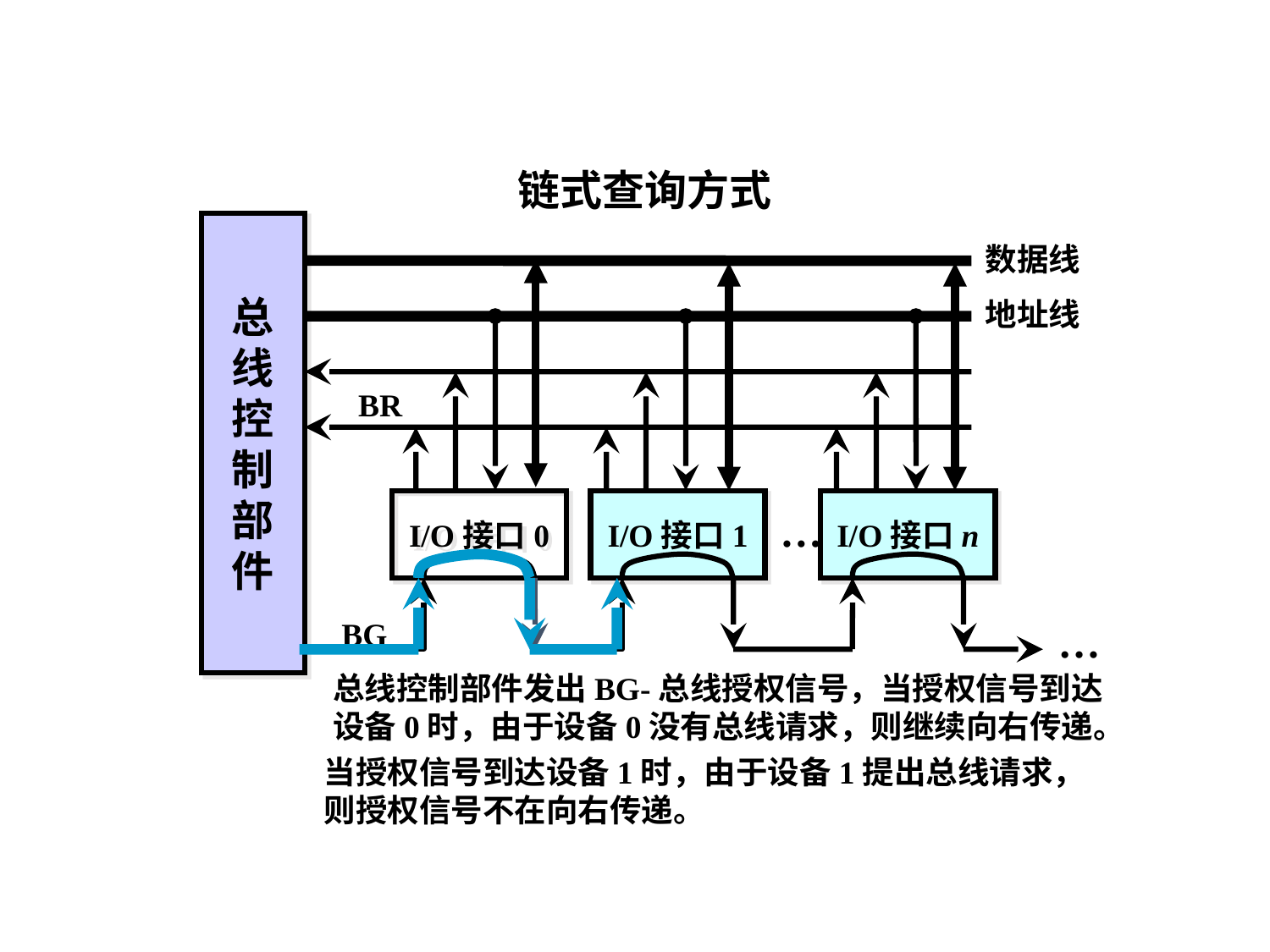

链式查询方式
总
线
控
制
部
件
数据线
地址线

BR

I/O接口0
I/O接口1
I/O接口n
…

BG
…

总线控制部件发出BG-总线授权信号，当授权信号到达
设备0时，由于设备0没有总线请求，则继续向右传递。

当授权信号到达设备1时，由于设备1提出总线请求，
则授权信号不在向右传递。